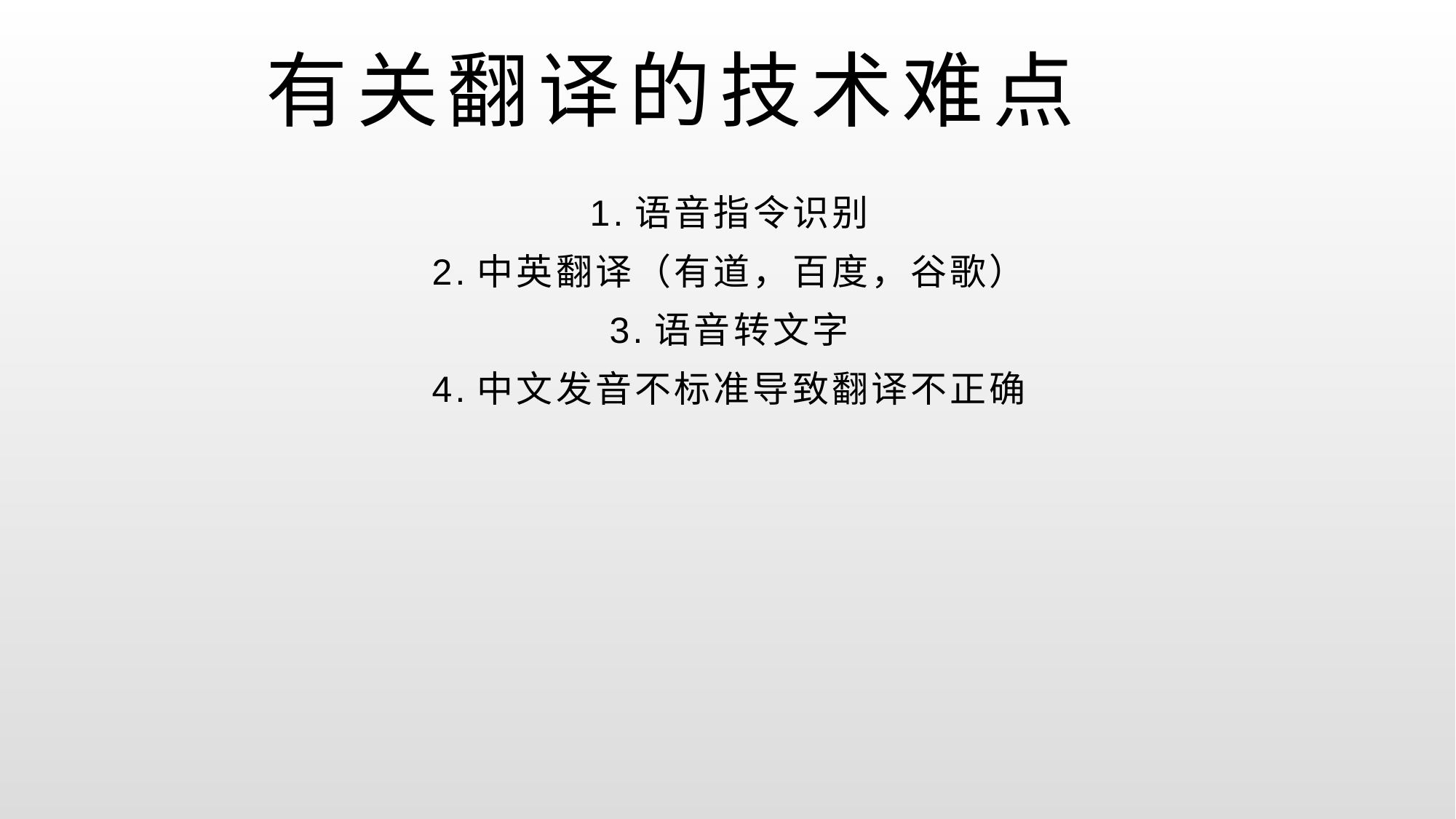

# 有关翻译的技术难点
1.语音指令识别
2.中英翻译（有道，百度，谷歌）
3.语音转文字
4.中文发音不标准导致翻译不正确